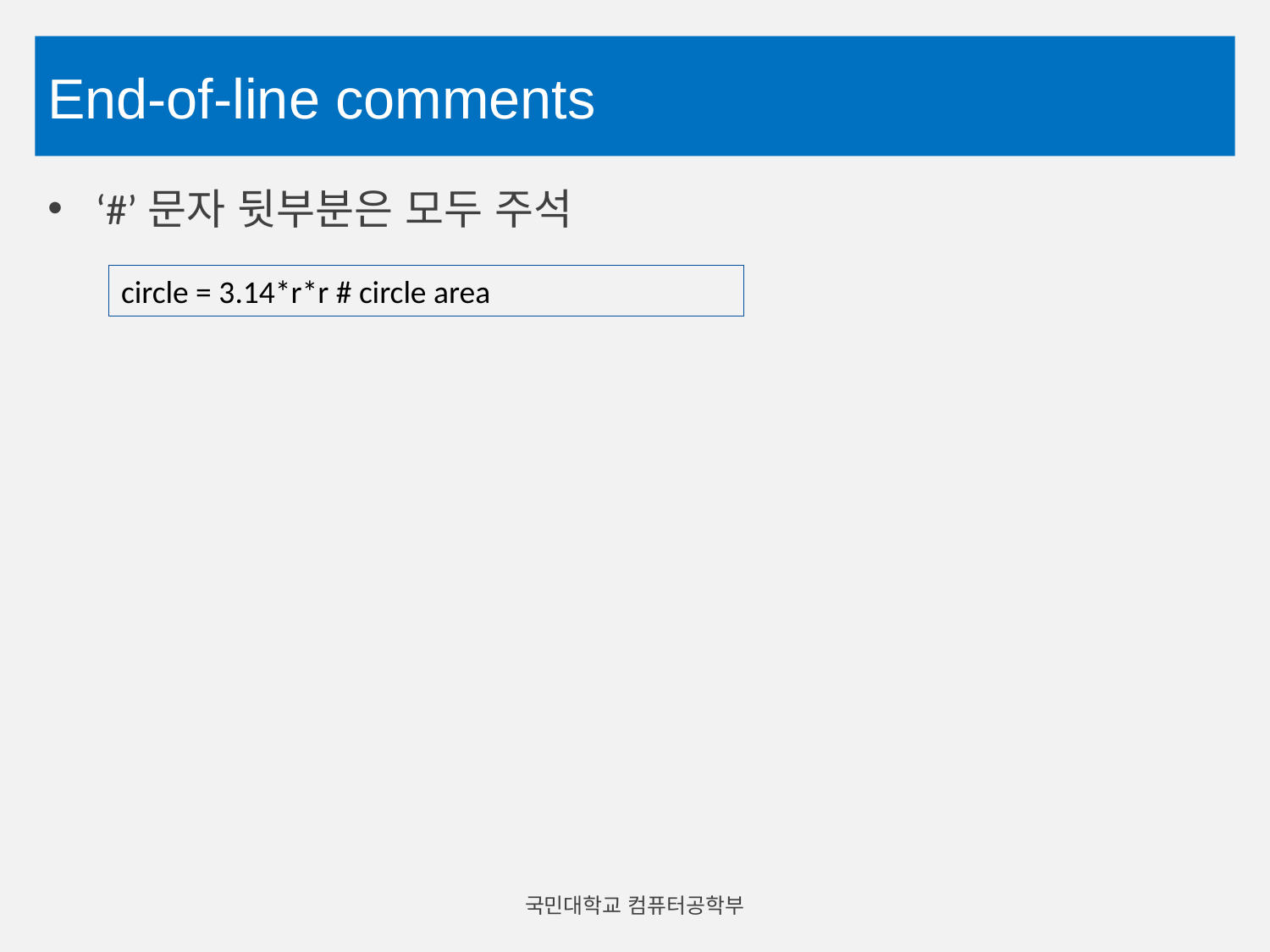

# End-of-line comments
‘#’문자 뒷부분은 모두 주석
circle = 3.14*r*r # circle area
국민대학교 컴퓨터공학부